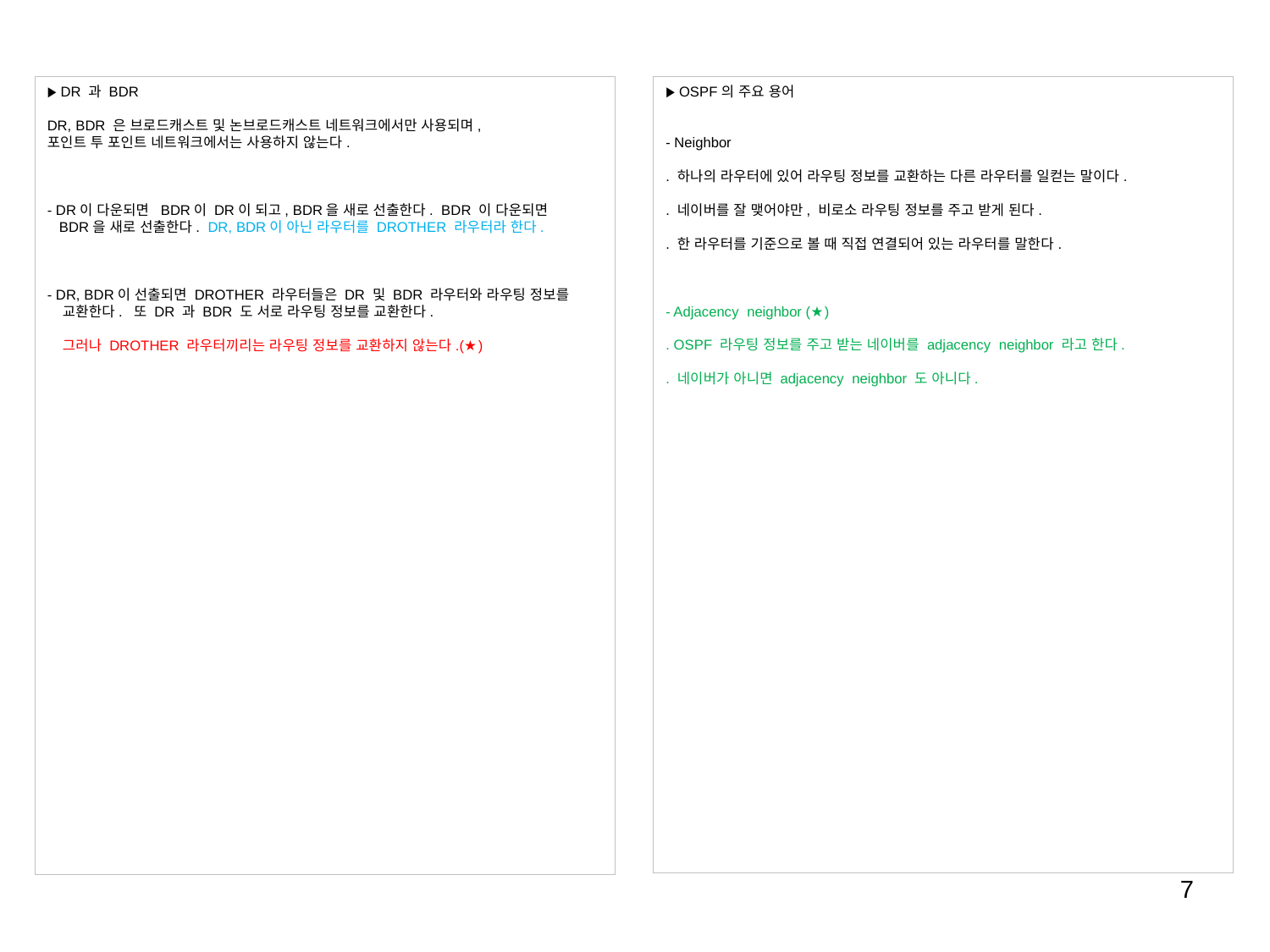

▶ DR 과 BDR

DR, BDR 은 브로드캐스트 및 논브로드캐스트 네트워크에서만 사용되며,
포인트 투 포인트 네트워크에서는 사용하지 않는다.

- DR이 다운되면  BDR이 DR이 되고, BDR을 새로 선출한다.  BDR 이 다운되면
   BDR을 새로 선출한다.  DR, BDR이 아닌 라우터를 DROTHER 라우터라 한다.

- DR, BDR이 선출되면 DROTHER 라우터들은 DR 및 BDR 라우터와 라우팅 정보를
   교환한다.  또 DR 과 BDR 도 서로 라우팅 정보를 교환한다.

   그러나 DROTHER 라우터끼리는 라우팅 정보를 교환하지 않는다.(★)

▶ OSPF의 주요 용어

- Neighbor

. 하나의 라우터에 있어 라우팅 정보를 교환하는 다른 라우터를 일컫는 말이다.

. 네이버를 잘 맺어야만, 비로소 라우팅 정보를 주고 받게 된다.

. 한 라우터를 기준으로 볼 때 직접 연결되어 있는 라우터를 말한다.

- Adjacency  neighbor (★)

. OSPF 라우팅 정보를 주고 받는 네이버를 adjacency  neighbor 라고 한다.

. 네이버가 아니면 adjacency  neighbor 도 아니다.

7